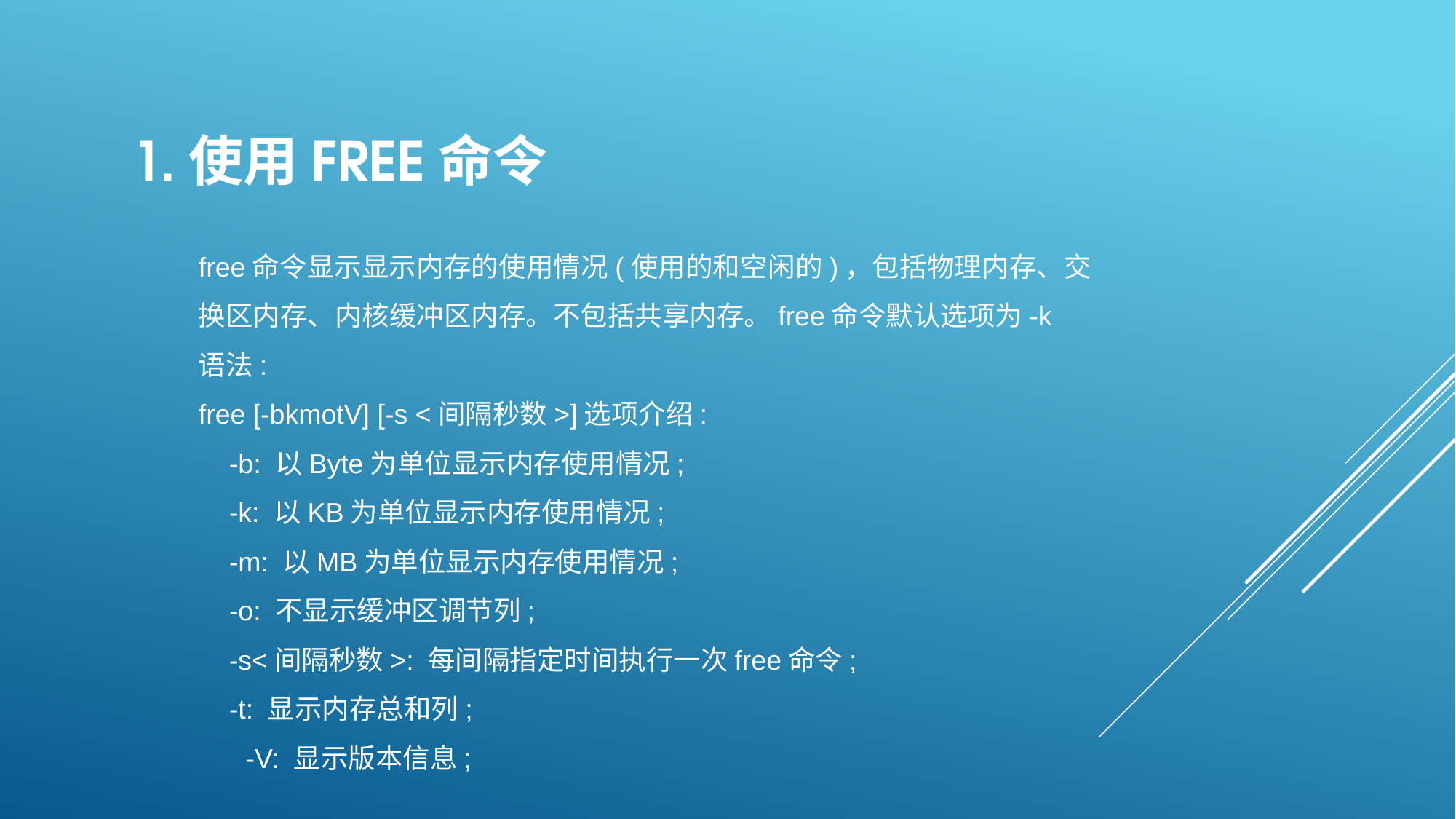

# 1.使用free命令

free命令显示显示内存的使用情况(使用的和空闲的)，包括物理内存、交换区内存、内核缓冲区内存。不包括共享内存。free命令默认选项为-k
语法:
free [-bkmotV] [-s <间隔秒数>]选项介绍:
    -b: 以Byte为单位显示内存使用情况;
    -k: 以KB为单位显示内存使用情况;
    -m: 以MB为单位显示内存使用情况;
    -o: 不显示缓冲区调节列;
    -s<间隔秒数>: 每间隔指定时间执行一次free命令;
    -t: 显示内存总和列;
  -V: 显示版本信息;